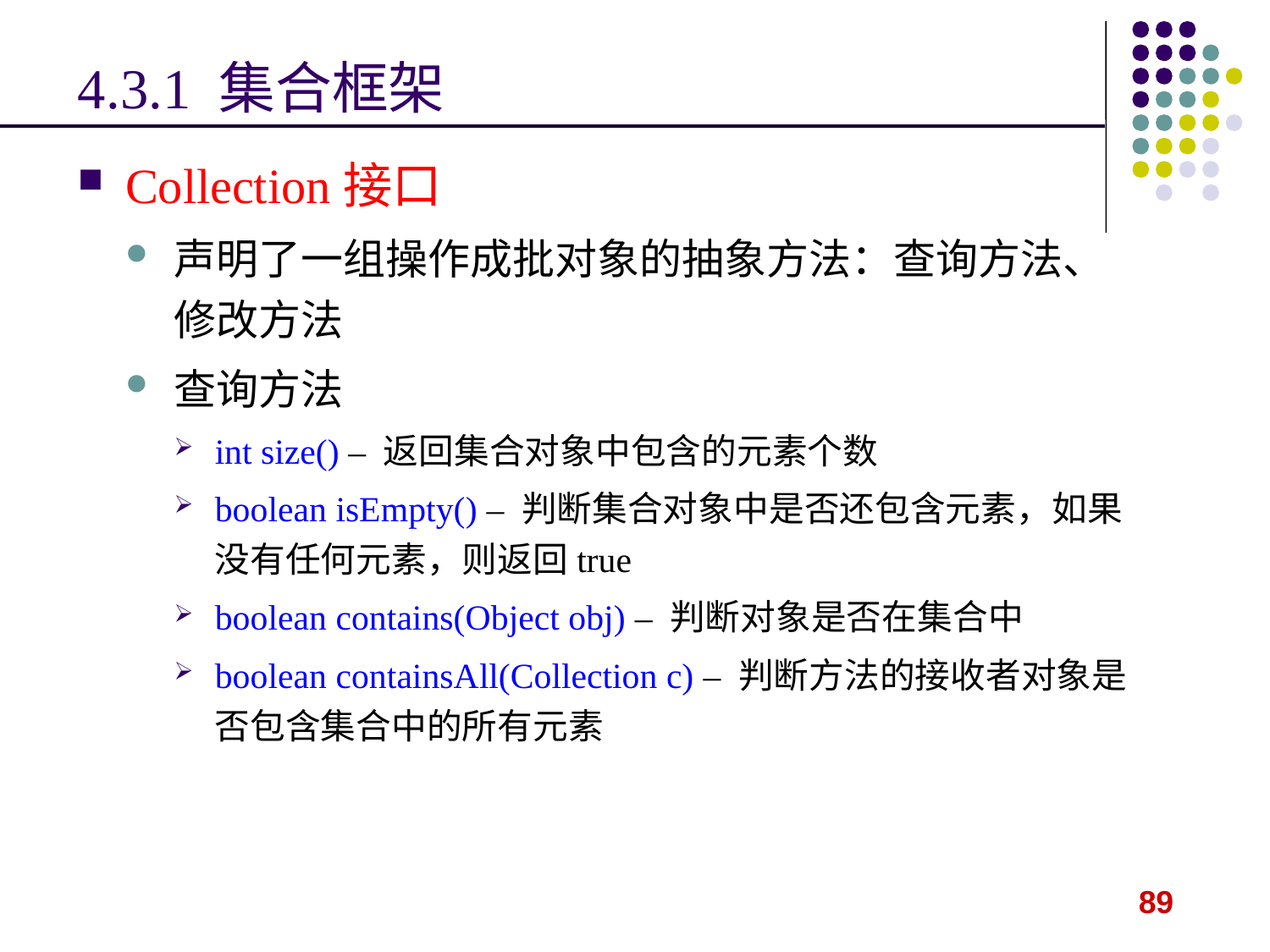

# 4.3.1 集合框架
Collection接口
声明了一组操作成批对象的抽象方法：查询方法、修改方法
查询方法
int size() – 返回集合对象中包含的元素个数
boolean isEmpty() – 判断集合对象中是否还包含元素，如果没有任何元素，则返回true
boolean contains(Object obj) – 判断对象是否在集合中
boolean containsAll(Collection c) – 判断方法的接收者对象是否包含集合中的所有元素